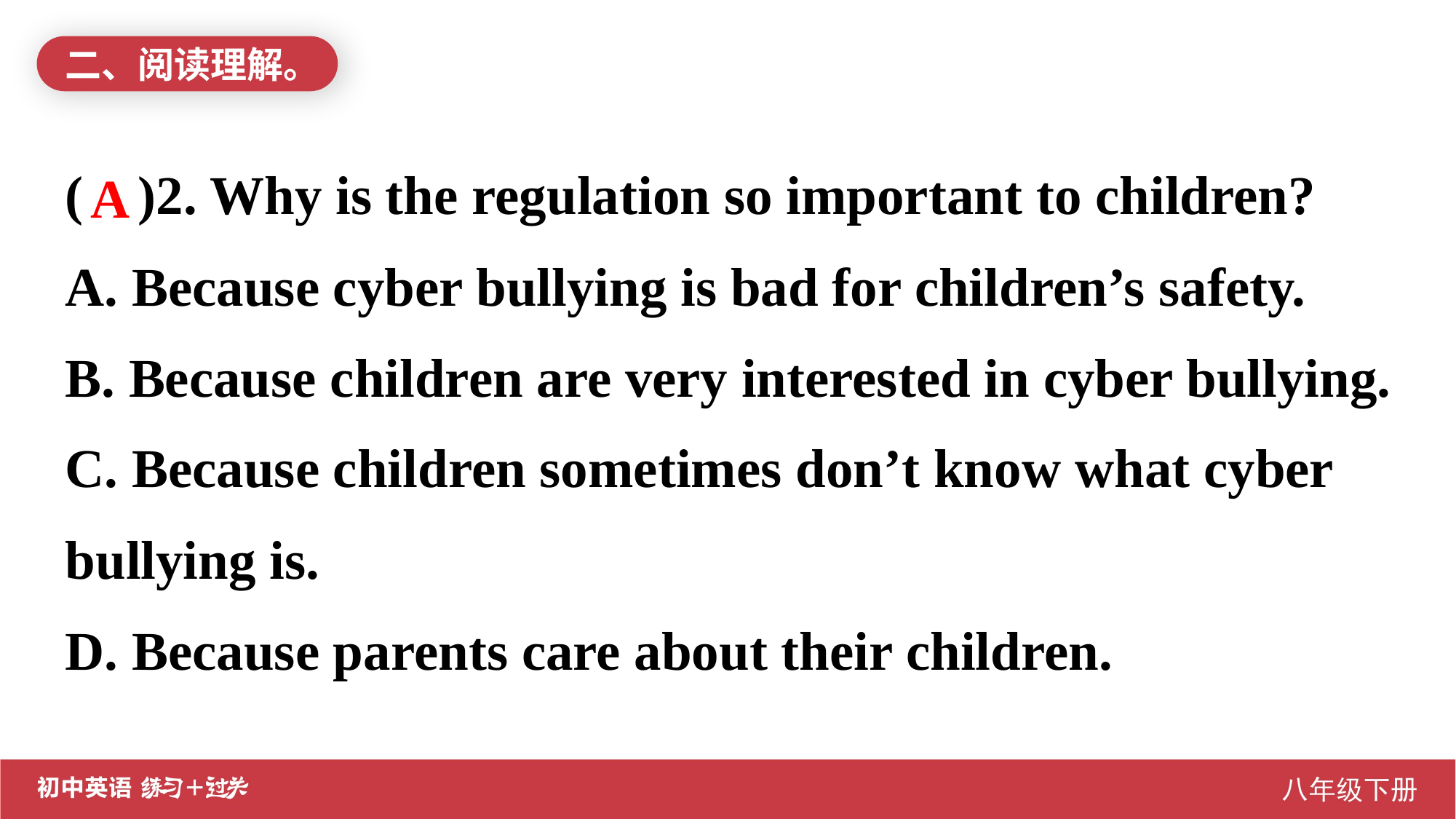

二、阅读理解。
(    )2. Why is the regulation so important to children?
A. Because cyber bullying is bad for children’s safety.
B. Because children are very interested in cyber bullying.
C. Because children sometimes don’t know what cyber bullying is.
D. Because parents care about their children.
A